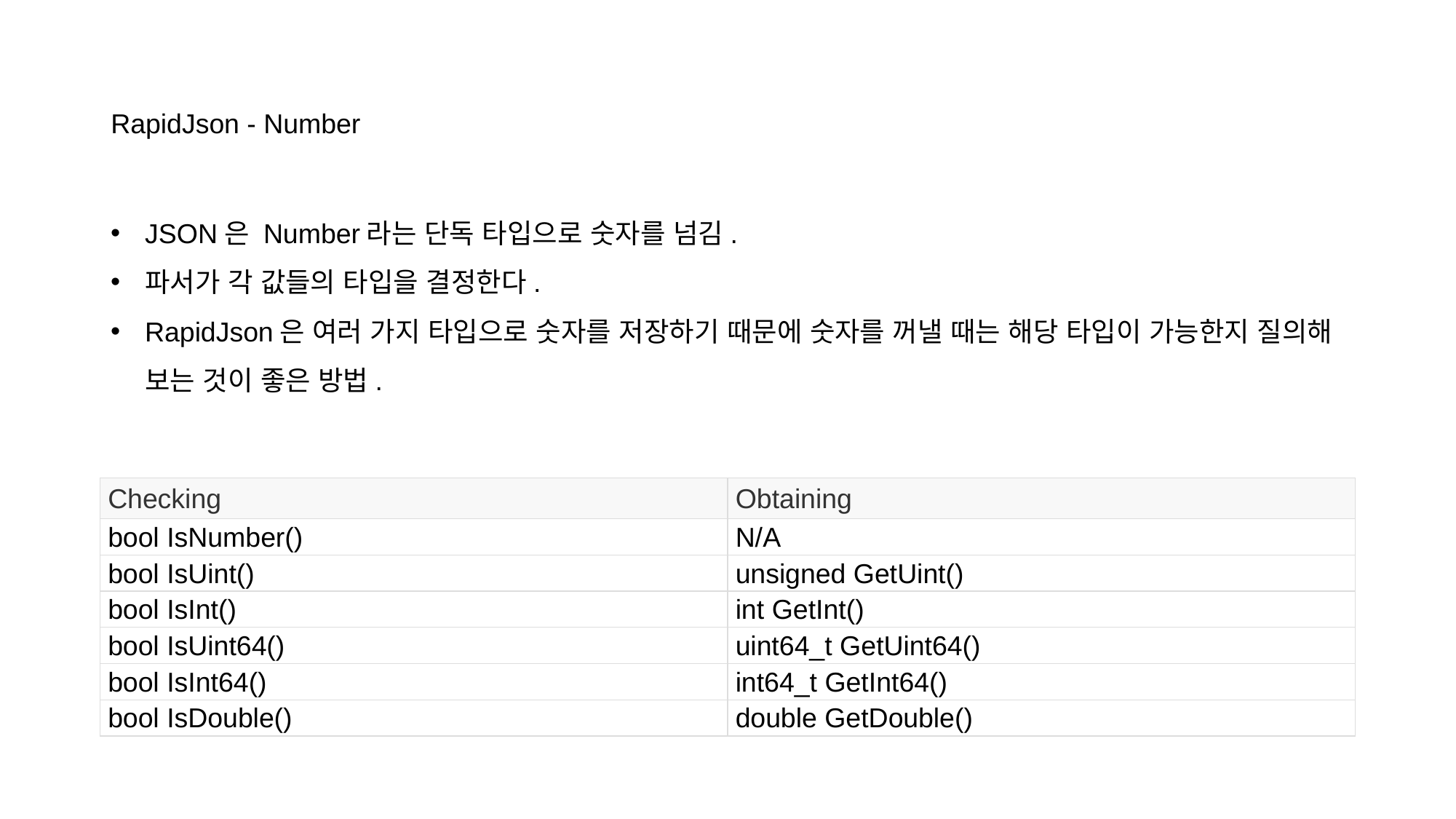

# RapidJson - Number
JSON은 Number라는 단독 타입으로 숫자를 넘김.
파서가 각 값들의 타입을 결정한다.
RapidJson은 여러 가지 타입으로 숫자를 저장하기 때문에 숫자를 꺼낼 때는 해당 타입이 가능한지 질의해 보는 것이 좋은 방법.
| Checking | Obtaining |
| --- | --- |
| bool IsNumber() | N/A |
| bool IsUint() | unsigned GetUint() |
| bool IsInt() | int GetInt() |
| bool IsUint64() | uint64\_t GetUint64() |
| bool IsInt64() | int64\_t GetInt64() |
| bool IsDouble() | double GetDouble() |